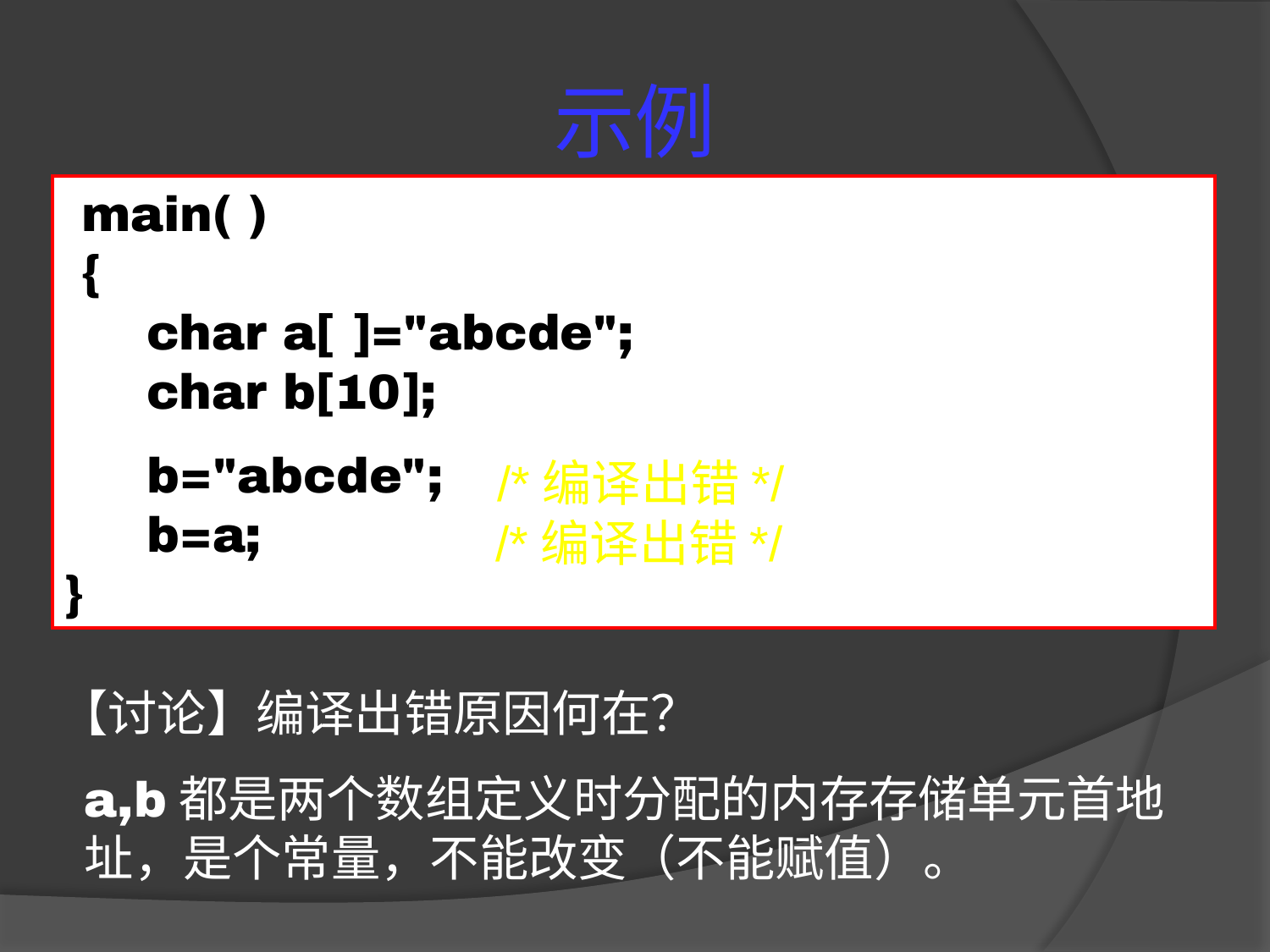

# 示例
 main( )
 {
     char a[ ]="abcde";
     char b[10];
     b="abcde";
     b=a;
}
/*编译出错*/
/*编译出错*/
【讨论】编译出错原因何在？
a,b都是两个数组定义时分配的内存存储单元首地址，是个常量，不能改变（不能赋值）。